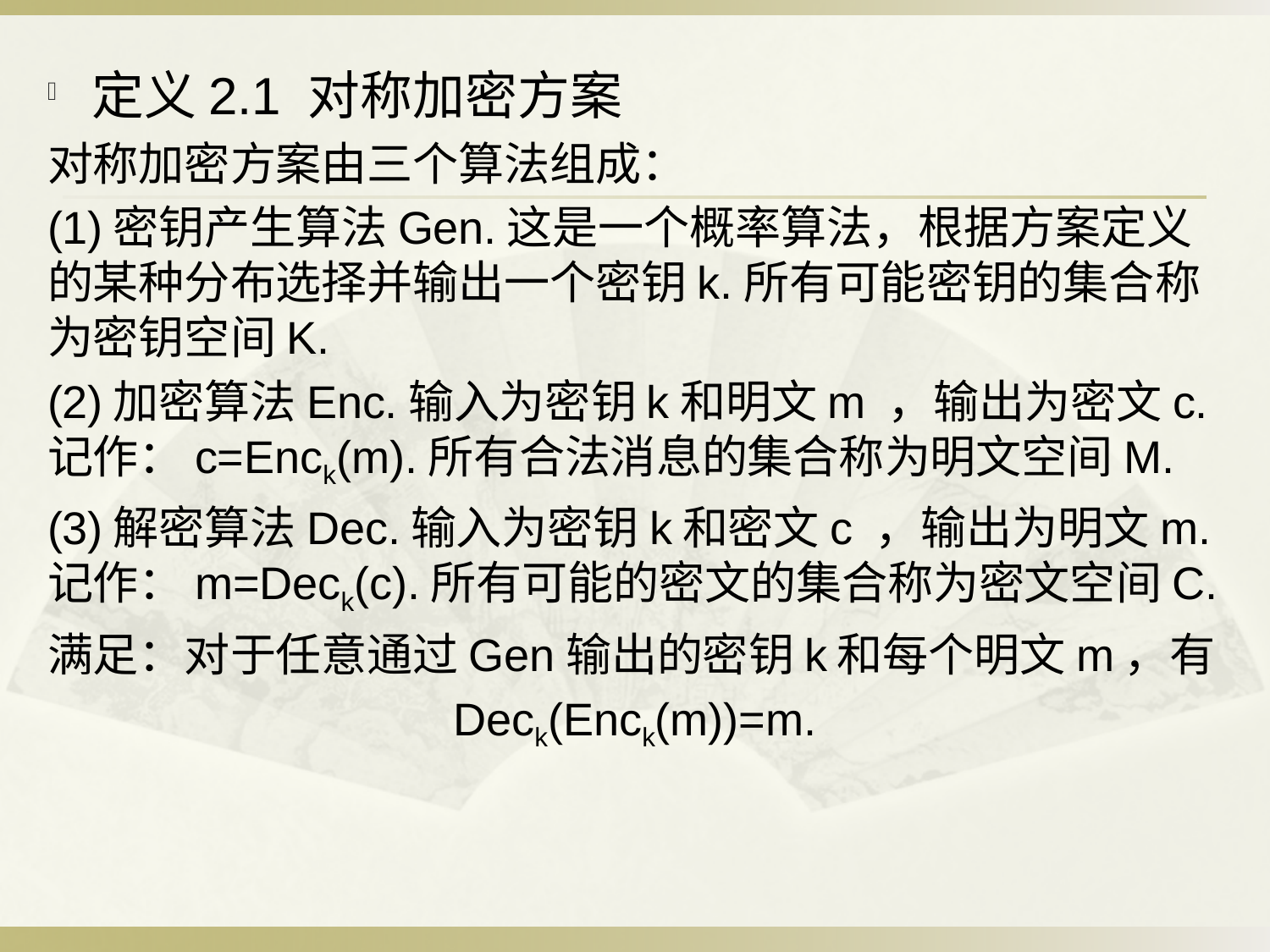

定义2.1 对称加密方案
对称加密方案由三个算法组成：
(1)密钥产生算法Gen.这是一个概率算法，根据方案定义的某种分布选择并输出一个密钥k.所有可能密钥的集合称为密钥空间K.
(2)加密算法Enc.输入为密钥k和明文m ，输出为密文c.记作：c=Enck(m).所有合法消息的集合称为明文空间M.
(3)解密算法Dec.输入为密钥k和密文c ，输出为明文m.记作：m=Deck(c).所有可能的密文的集合称为密文空间C.
满足：对于任意通过Gen输出的密钥k和每个明文m，有
Deck(Enck(m))=m.